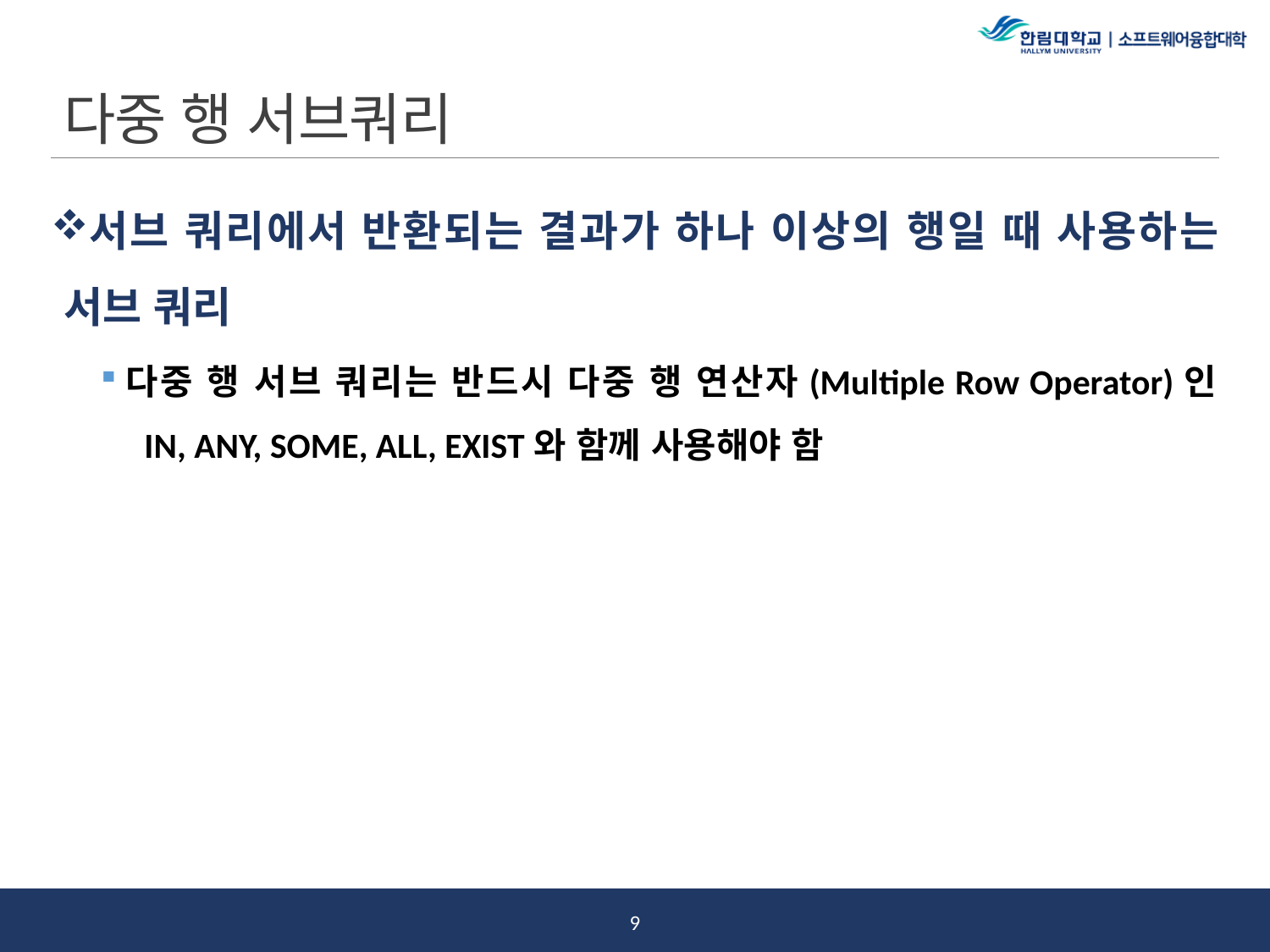

# 다중 행 서브쿼리
서브 쿼리에서 반환되는 결과가 하나 이상의 행일 때 사용하는 서브 쿼리
다중 행 서브 쿼리는 반드시 다중 행 연산자(Multiple Row Operator)인
 IN, ANY, SOME, ALL, EXIST와 함께 사용해야 함

9